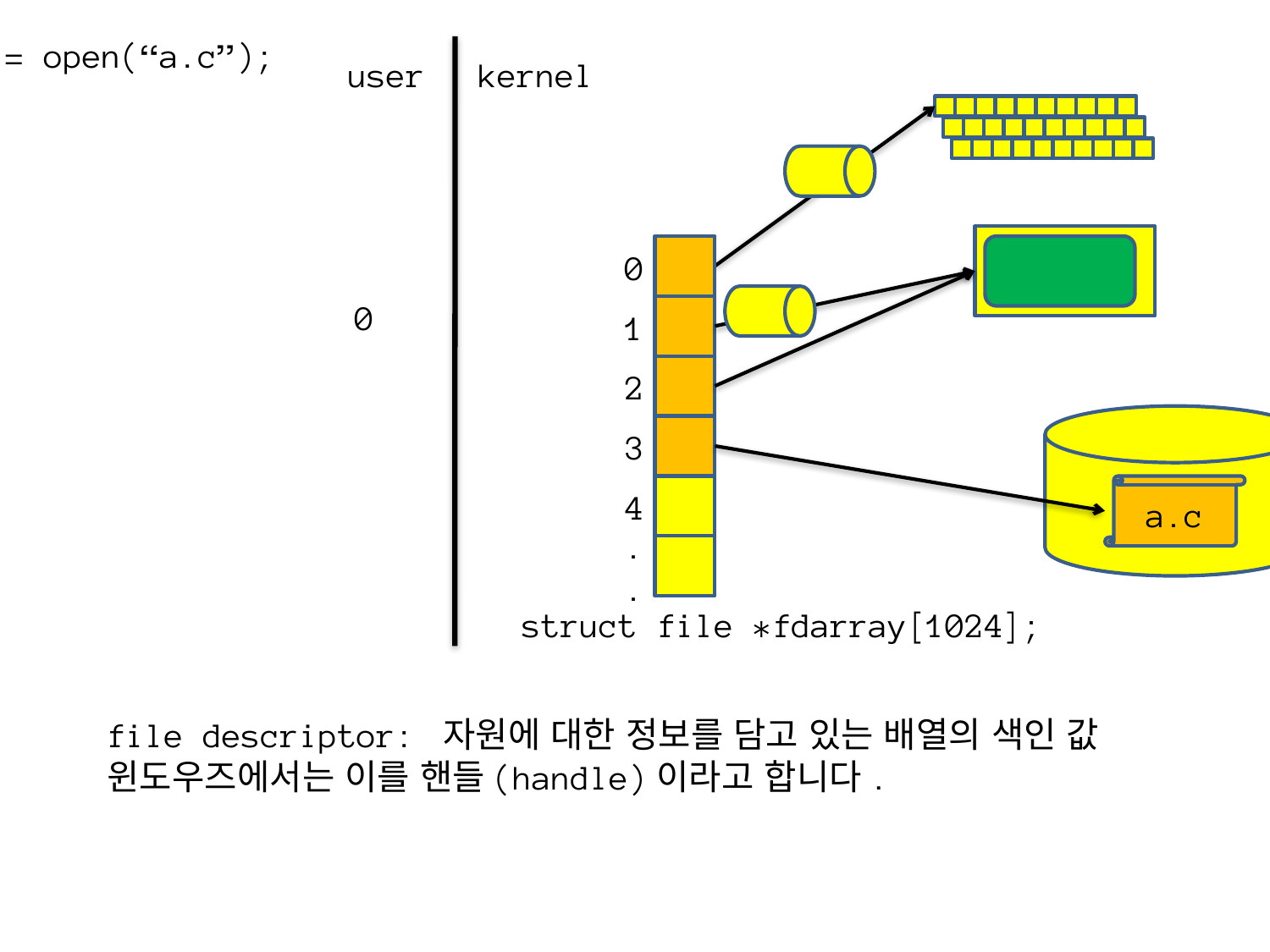

int fd = open(“a.c”);
user
kernel

0

0

1

2

3

4

a.c
..

struct file *fdarray[1024];

file descriptor: 자원에 대한 정보를 담고 있는 배열의 색인 값
윈도우즈에서는 이를 핸들(handle)이라고 합니다.